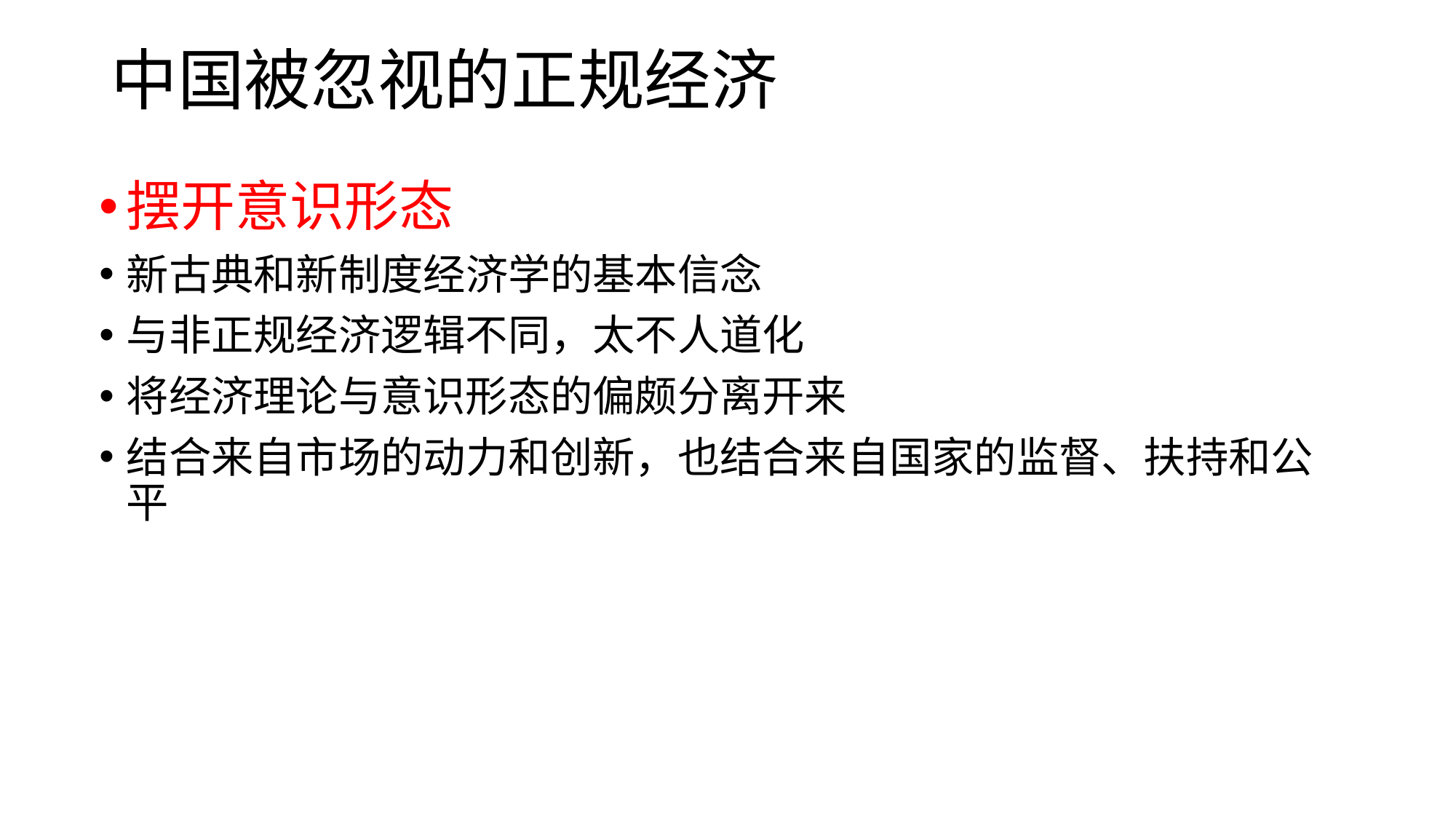

# 中国被忽视的正规经济
摆开意识形态
新古典和新制度经济学的基本信念
与非正规经济逻辑不同，太不人道化
将经济理论与意识形态的偏颇分离开来
结合来自市场的动力和创新，也结合来自国家的监督、扶持和公平